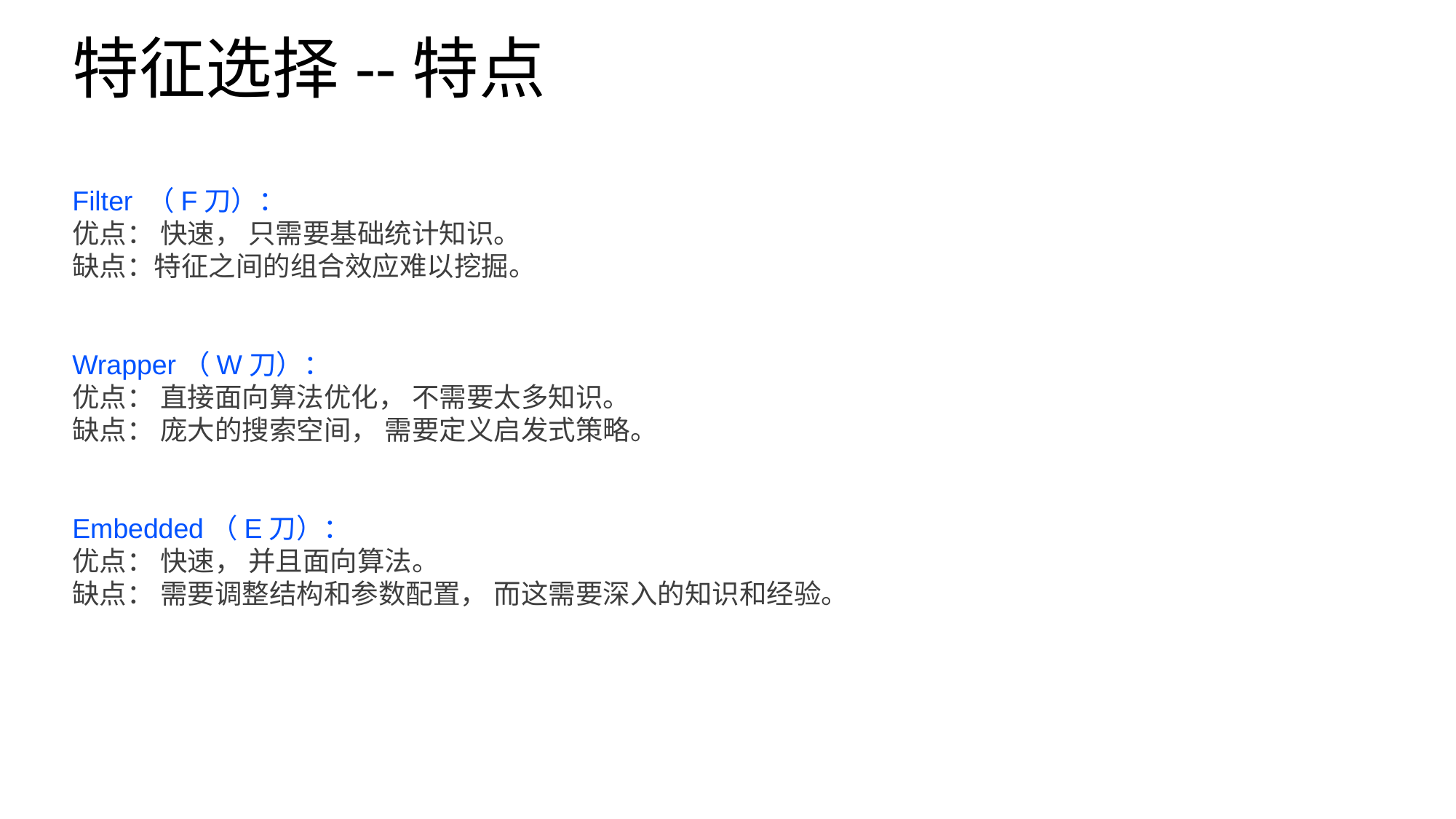

# 特征选择--特点
Filter （F刀）：
优点： 快速， 只需要基础统计知识。
缺点：特征之间的组合效应难以挖掘。

Wrapper（W刀）：
优点： 直接面向算法优化， 不需要太多知识。
缺点： 庞大的搜索空间， 需要定义启发式策略。

Embedded（E刀）：
优点： 快速， 并且面向算法。
缺点： 需要调整结构和参数配置， 而这需要深入的知识和经验。